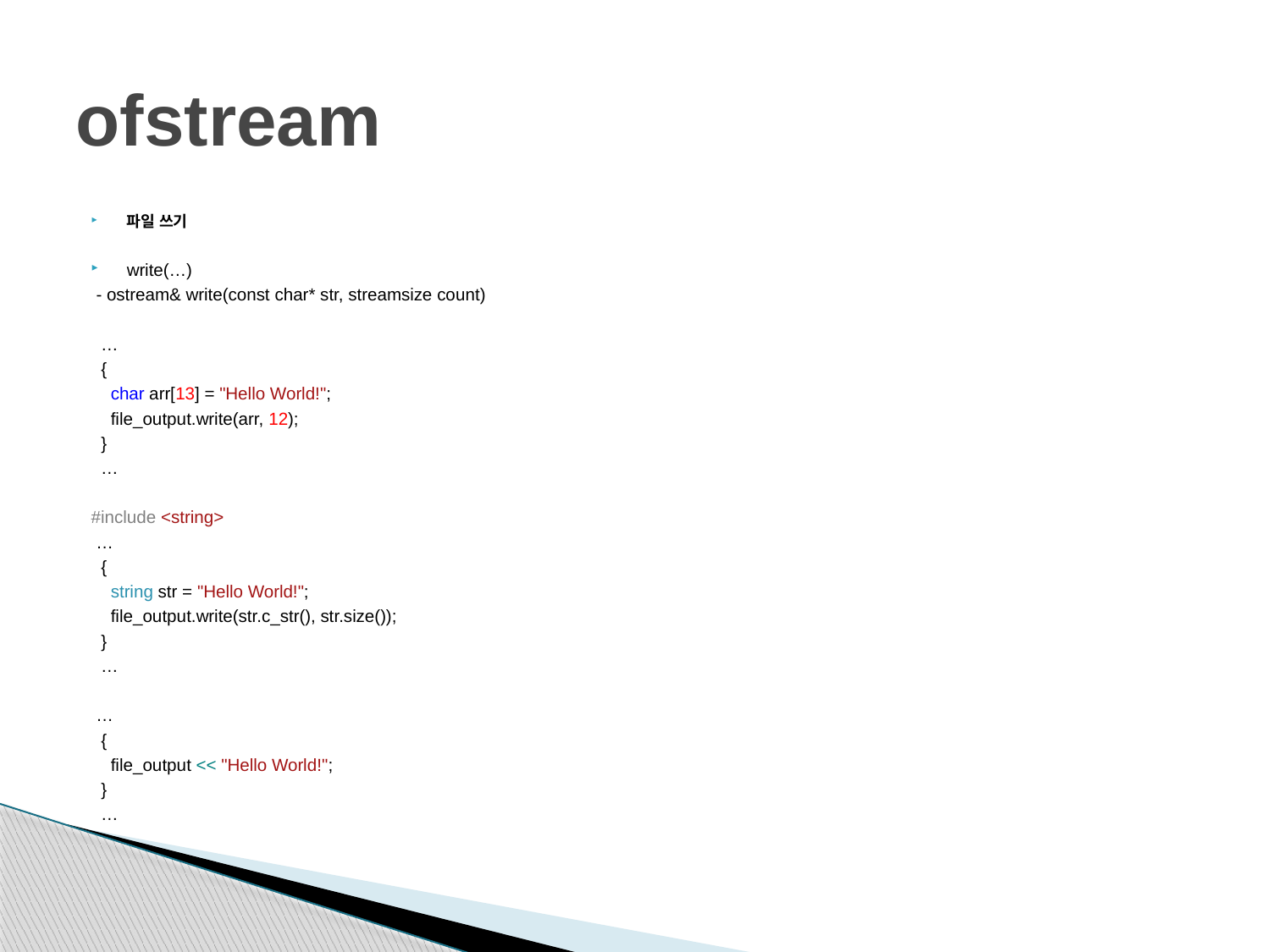

# ofstream
파일 쓰기

write(…)
 - ostream& write(const char* str, streamsize count)

  …
  {
    char arr[13] = "Hello World!";
    file_output.write(arr, 12);
  }
  …

#include <string>
 …
  {
    string str = "Hello World!";
    file_output.write(str.c_str(), str.size());
  }
  …

 …
  {
    file_output << "Hello World!";
  }
  …